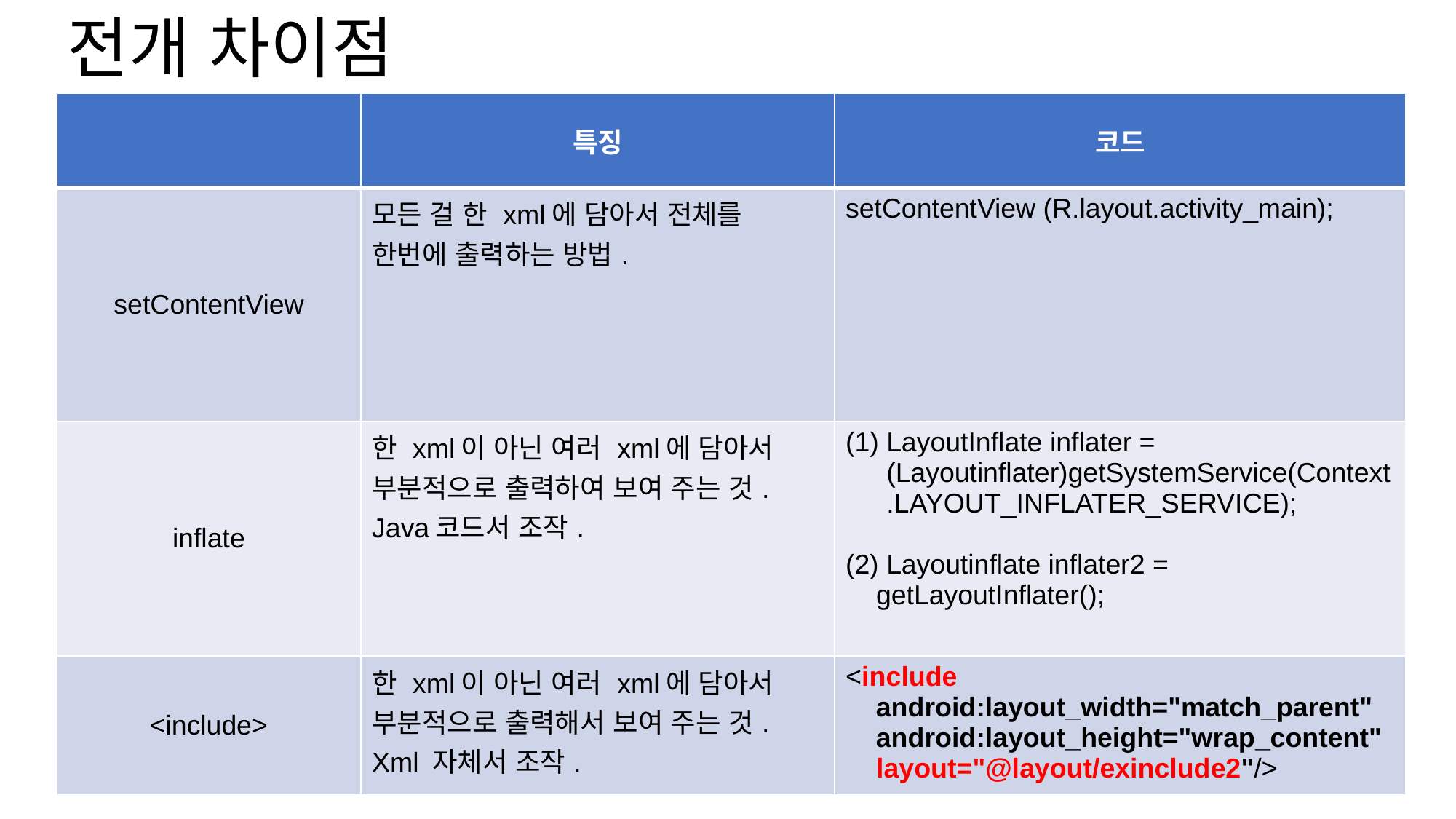

# 전개 차이점
|  | 특징 | 코드 |
| --- | --- | --- |
| setContentView | 모든 걸 한 xml에 담아서 전체를 한번에 출력하는 방법. | setContentView (R.layout.activity\_main); |
| inflate | 한 xml이 아닌 여러 xml에 담아서 부분적으로 출력하여 보여 주는 것. Java코드서 조작. | LayoutInflate inflater = (Layoutinflater)getSystemService(Context.LAYOUT\_INFLATER\_SERVICE); (2) Layoutinflate inflater2 = getLayoutInflater(); |
| <include> | 한 xml이 아닌 여러 xml에 담아서 부분적으로 출력해서 보여 주는 것. Xml 자체서 조작. | <include android:layout\_width="match\_parent" android:layout\_height="wrap\_content" layout="@layout/exinclude2"/> |